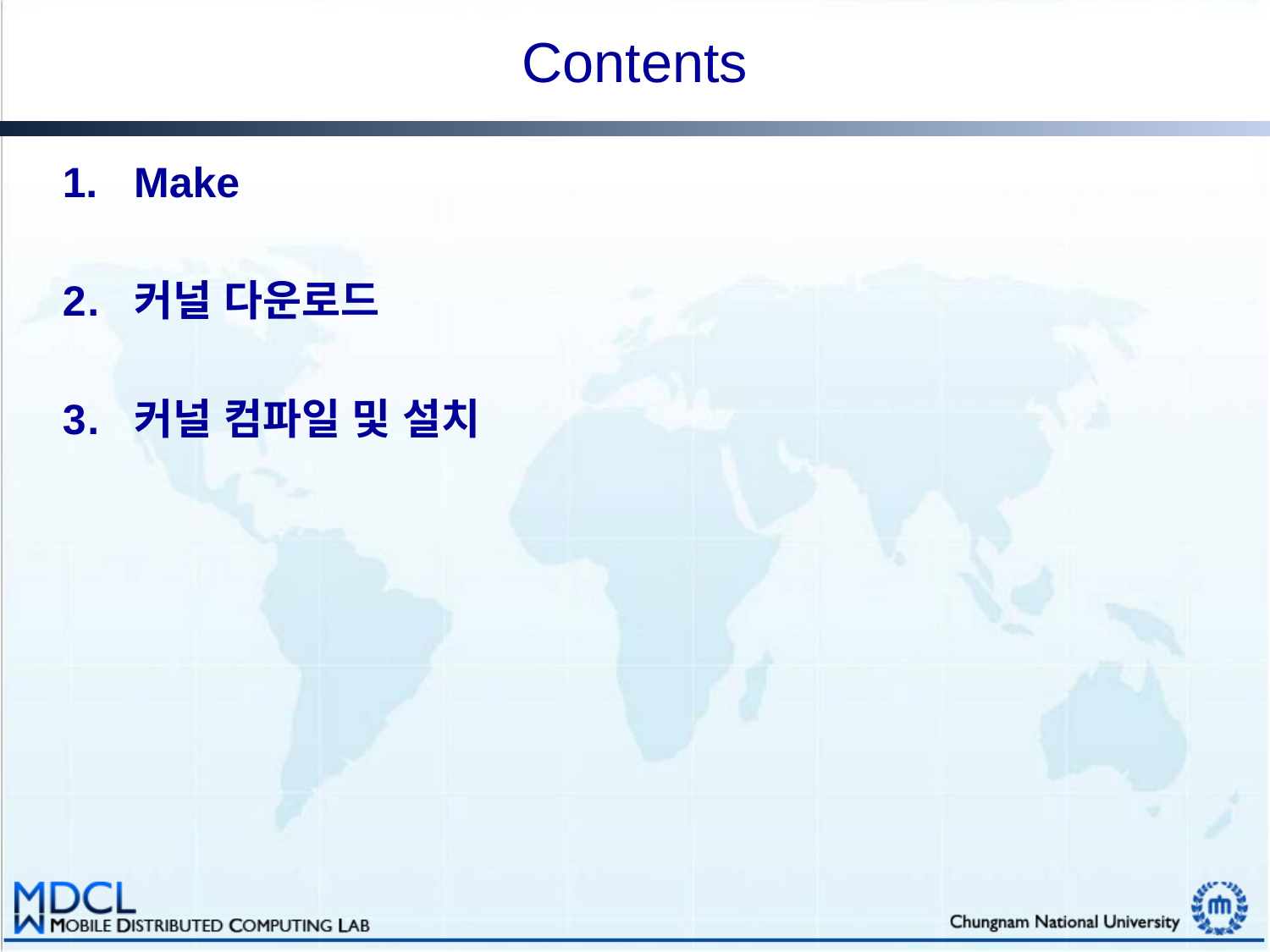

# Contents
Make

커널 다운로드

커널 컴파일 및 설치